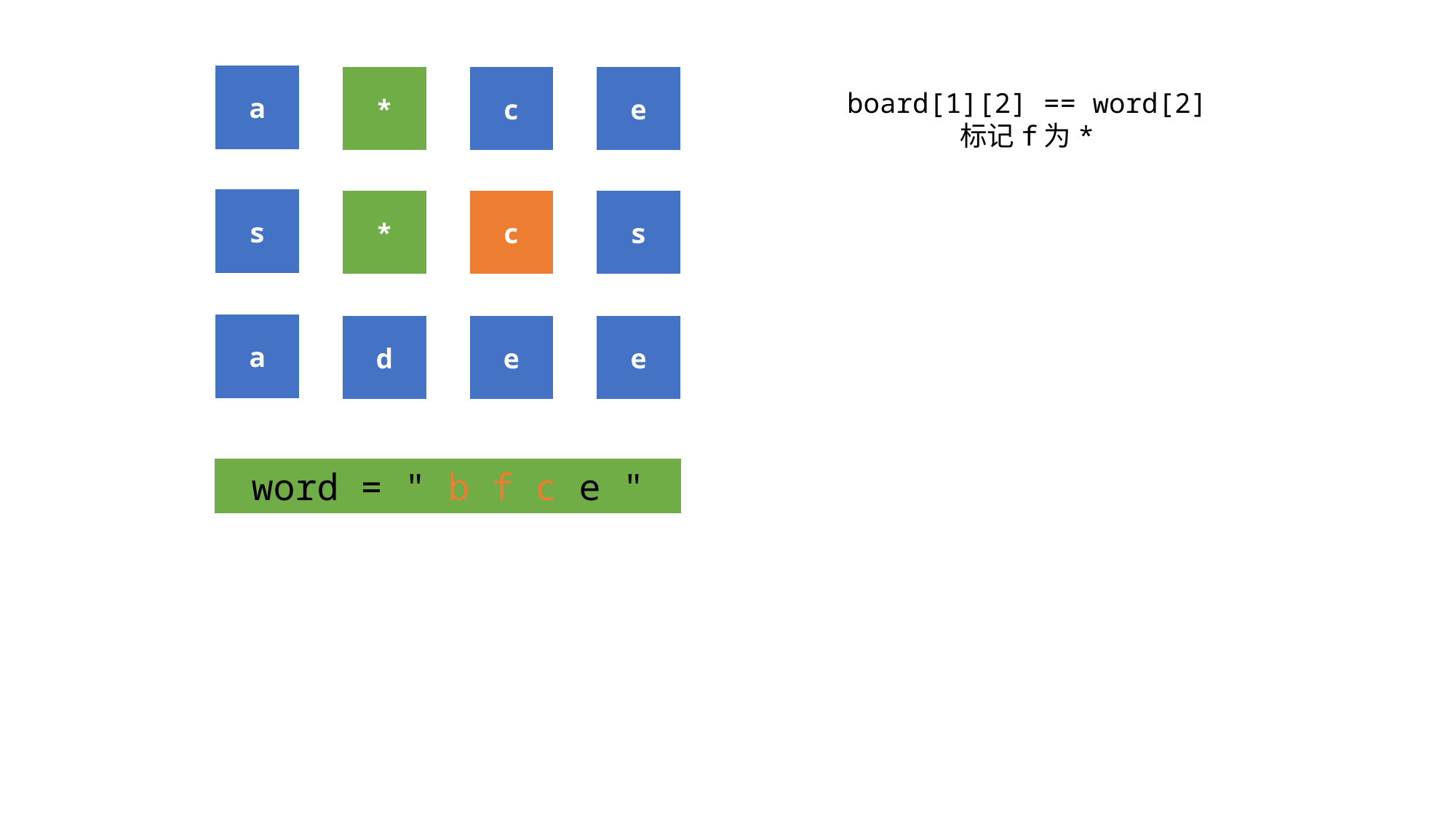

| a |
| --- |
| \* |
| --- |
| c |
| --- |
| e |
| --- |
board[1][2] == word[2]
标记f为*
| s |
| --- |
| \* |
| --- |
| c |
| --- |
| s |
| --- |
| a |
| --- |
| e |
| --- |
| d |
| --- |
| e |
| --- |
word = " b f c e "